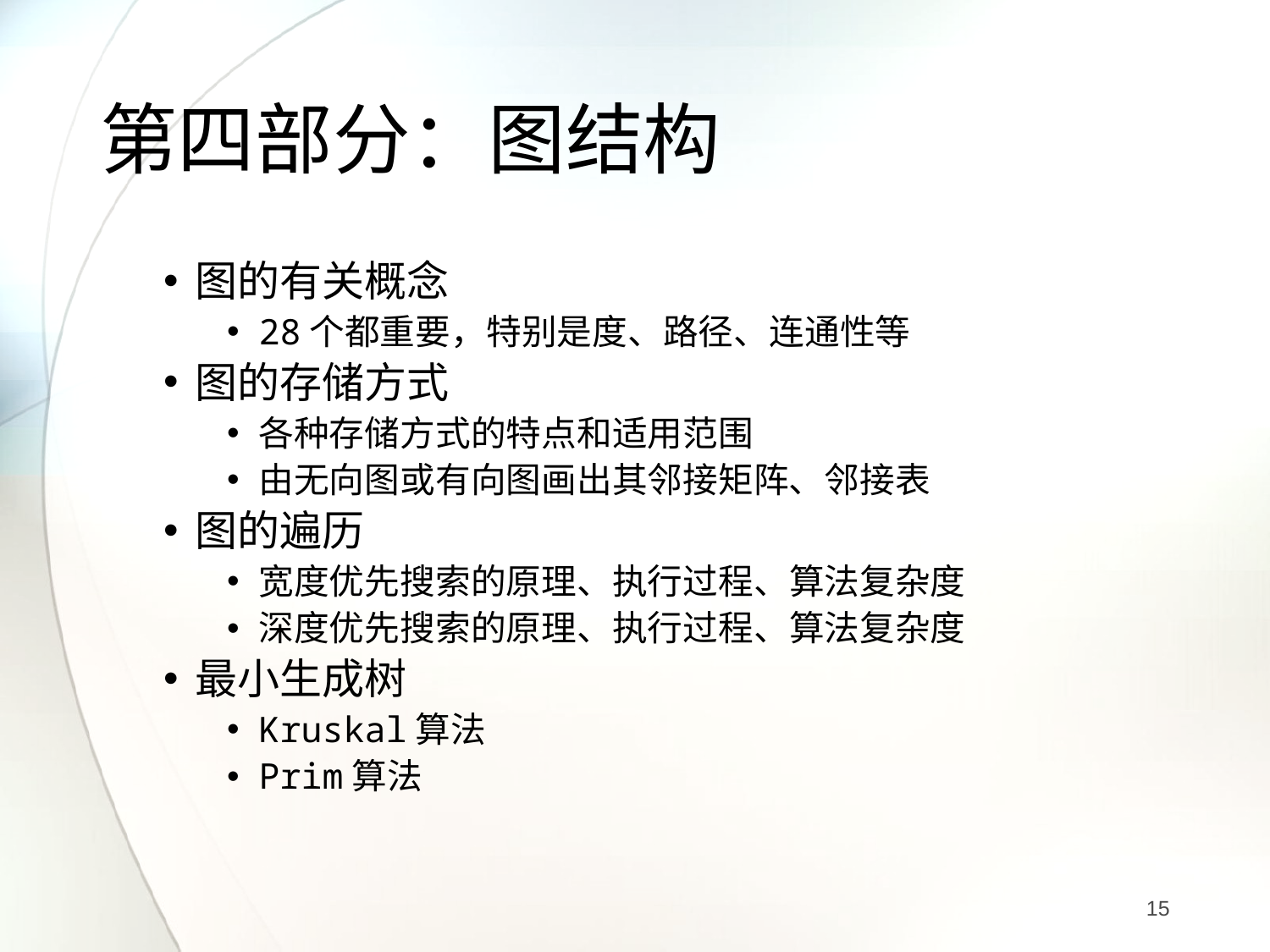

# 第四部分：图结构
图的有关概念
28个都重要，特别是度、路径、连通性等
图的存储方式
各种存储方式的特点和适用范围
由无向图或有向图画出其邻接矩阵、邻接表
图的遍历
宽度优先搜索的原理、执行过程、算法复杂度
深度优先搜索的原理、执行过程、算法复杂度
最小生成树
Kruskal算法
Prim算法
15